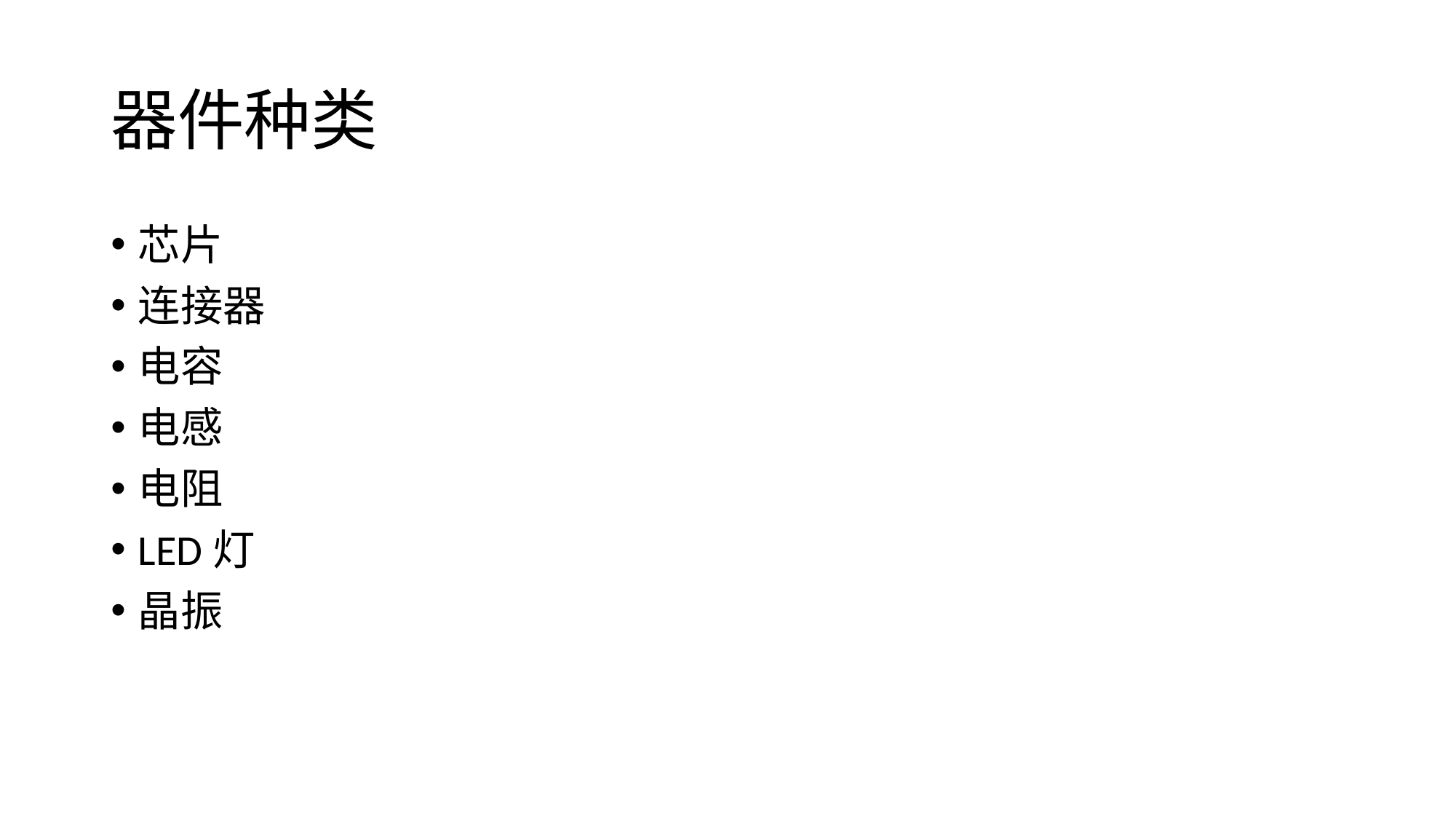

# 器件种类
芯片
连接器
电容
电感
电阻
LED灯
晶振